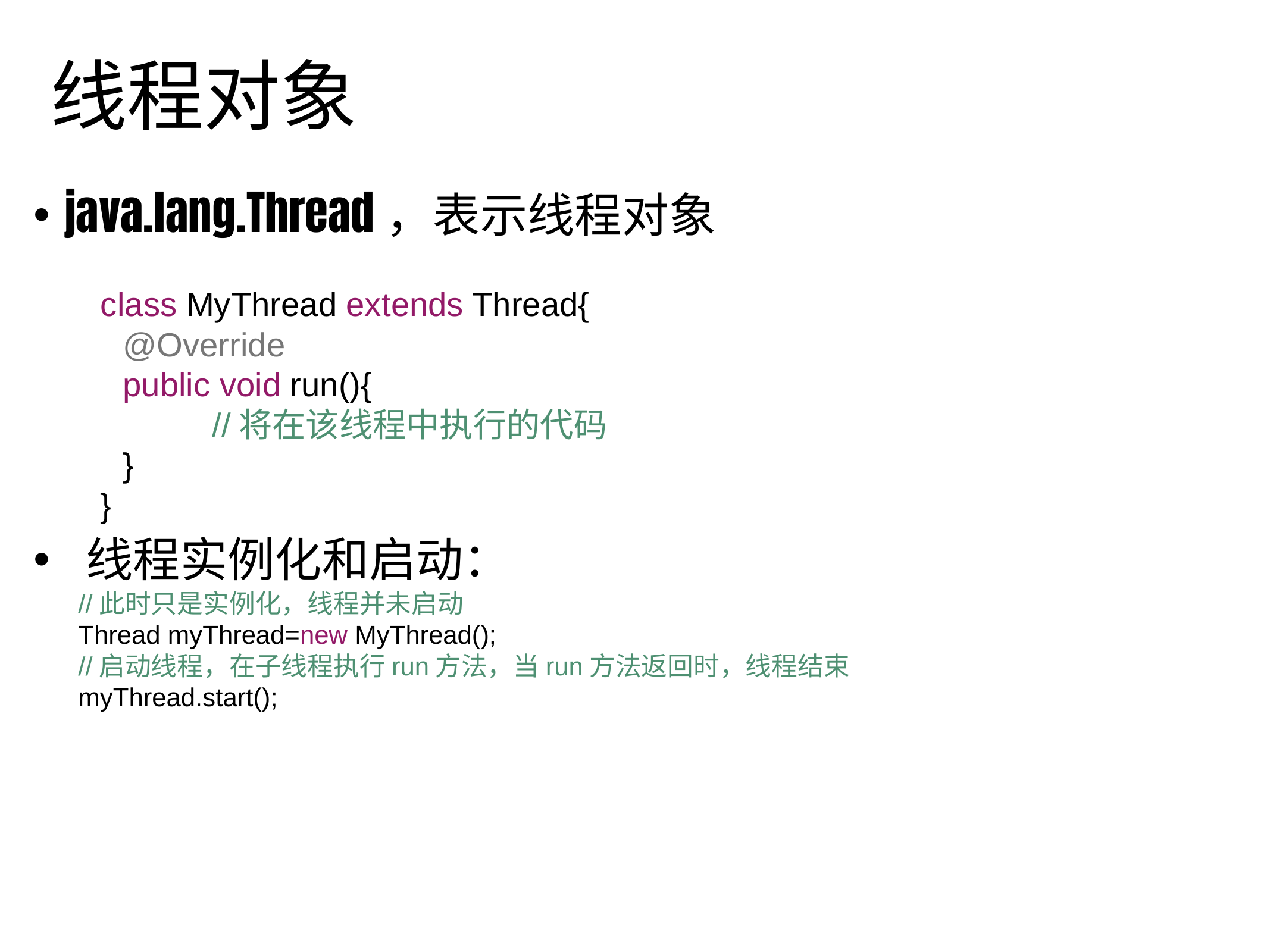

# 线程对象
java.lang.Thread，表示线程对象

class MyThread extends Thread{
	@Override
	public void run(){
		//将在该线程中执行的代码
	}
}
 线程实例化和启动：
//此时只是实例化，线程并未启动
Thread myThread=new MyThread();
//启动线程，在子线程执行run方法，当run方法返回时，线程结束
myThread.start();
4